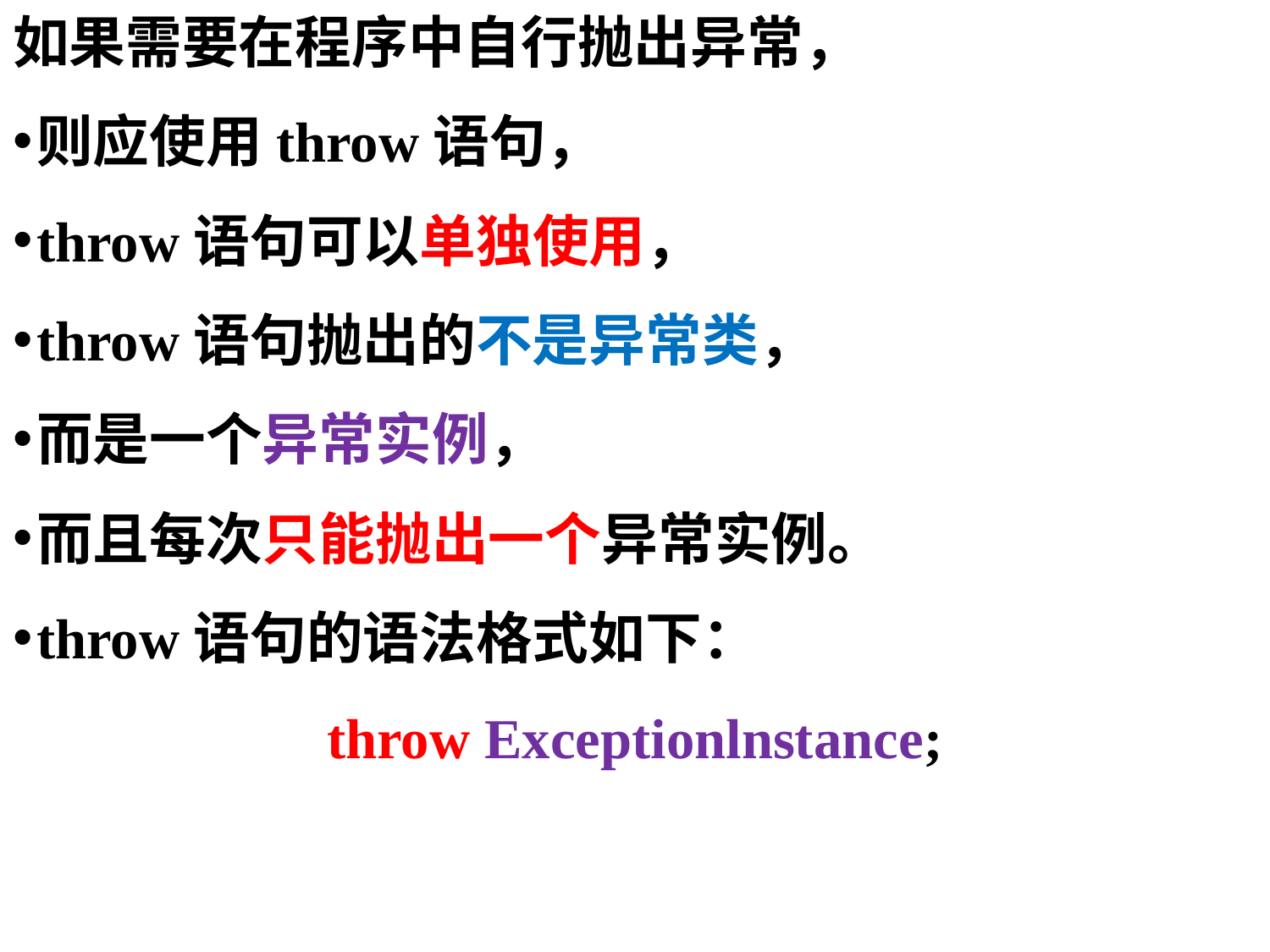

如果需要在程序中自行抛出异常，
则应使用throw语句，
throw语句可以单独使用，
throw语句抛出的不是异常类，
而是一个异常实例，
而且每次只能抛出一个异常实例。
throw语句的语法格式如下：
throw Exceptionlnstance;